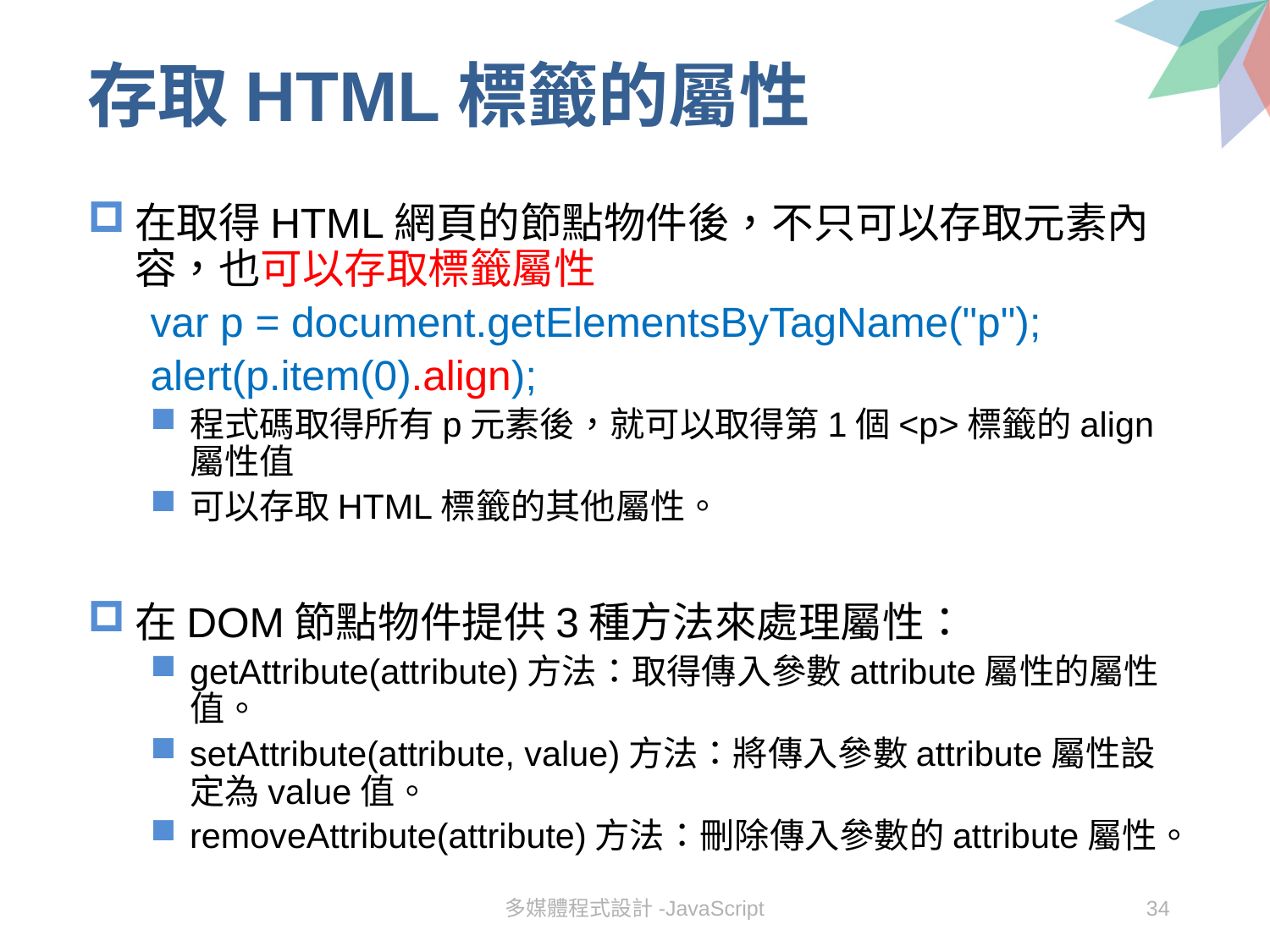

# 存取HTML標籤的屬性
在取得HTML網頁的節點物件後，不只可以存取元素內容，也可以存取標籤屬性
var p = document.getElementsByTagName("p");
alert(p.item(0).align);
程式碼取得所有p元素後，就可以取得第1個<p>標籤的align屬性值
可以存取HTML標籤的其他屬性。

在DOM節點物件提供3種方法來處理屬性：
getAttribute(attribute)方法：取得傳入參數attribute屬性的屬性值。
setAttribute(attribute, value)方法：將傳入參數attribute屬性設定為value值。
removeAttribute(attribute)方法：刪除傳入參數的attribute屬性。
多媒體程式設計-JavaScript
34